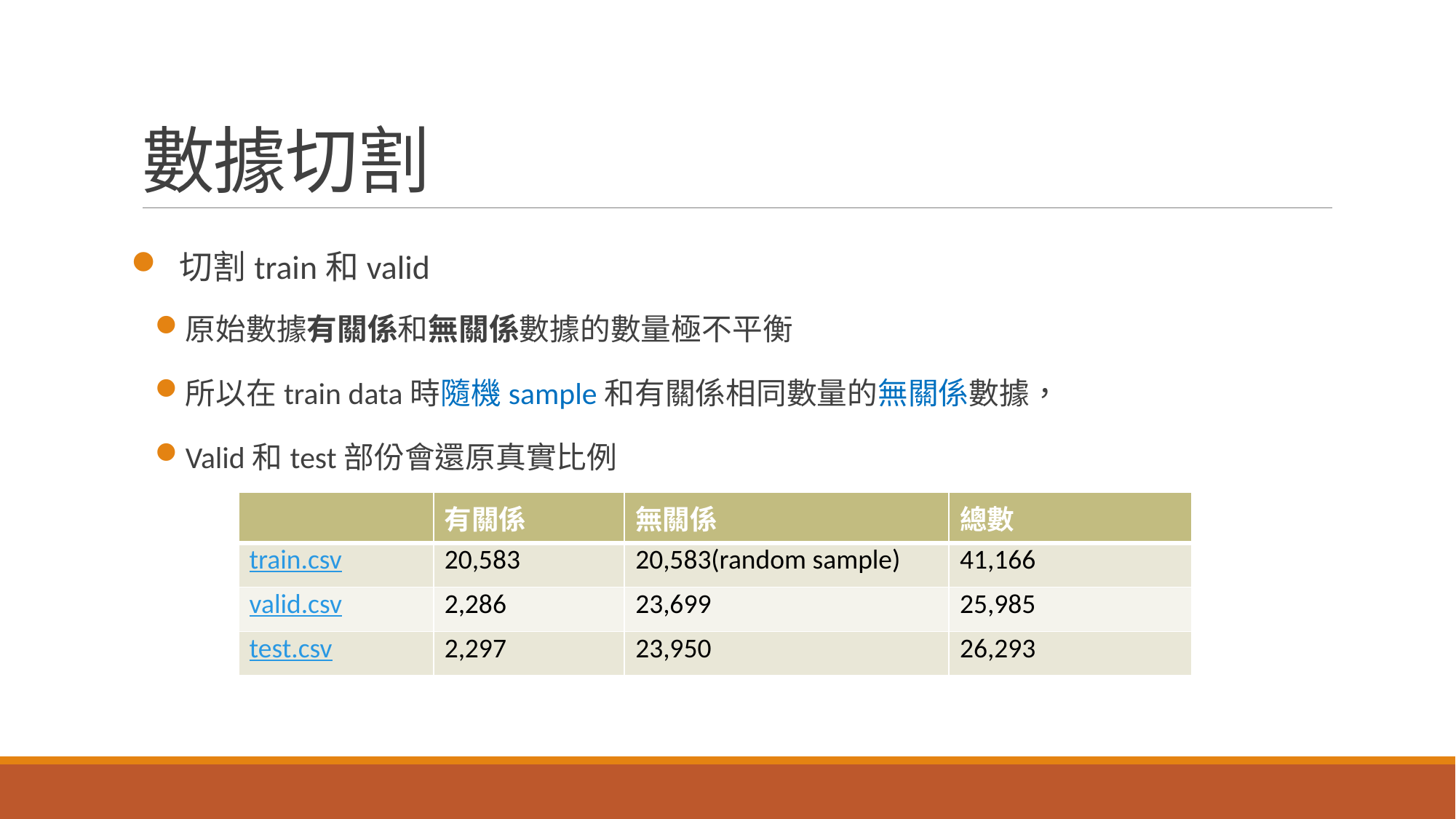

# 數據切割
 切割train和valid
原始數據有關係和無關係數據的數量極不平衡
所以在train data時隨機sample和有關係相同數量的無關係數據，
Valid和test部份會還原真實比例

|  | 有關係 | 無關係 | 總數 |
| --- | --- | --- | --- |
| train.csv | 20,583 | 20,583(random sample) | 41,166 |
| valid.csv | 2,286 | 23,699 | 25,985 |
| test.csv | 2,297 | 23,950 | 26,293 |